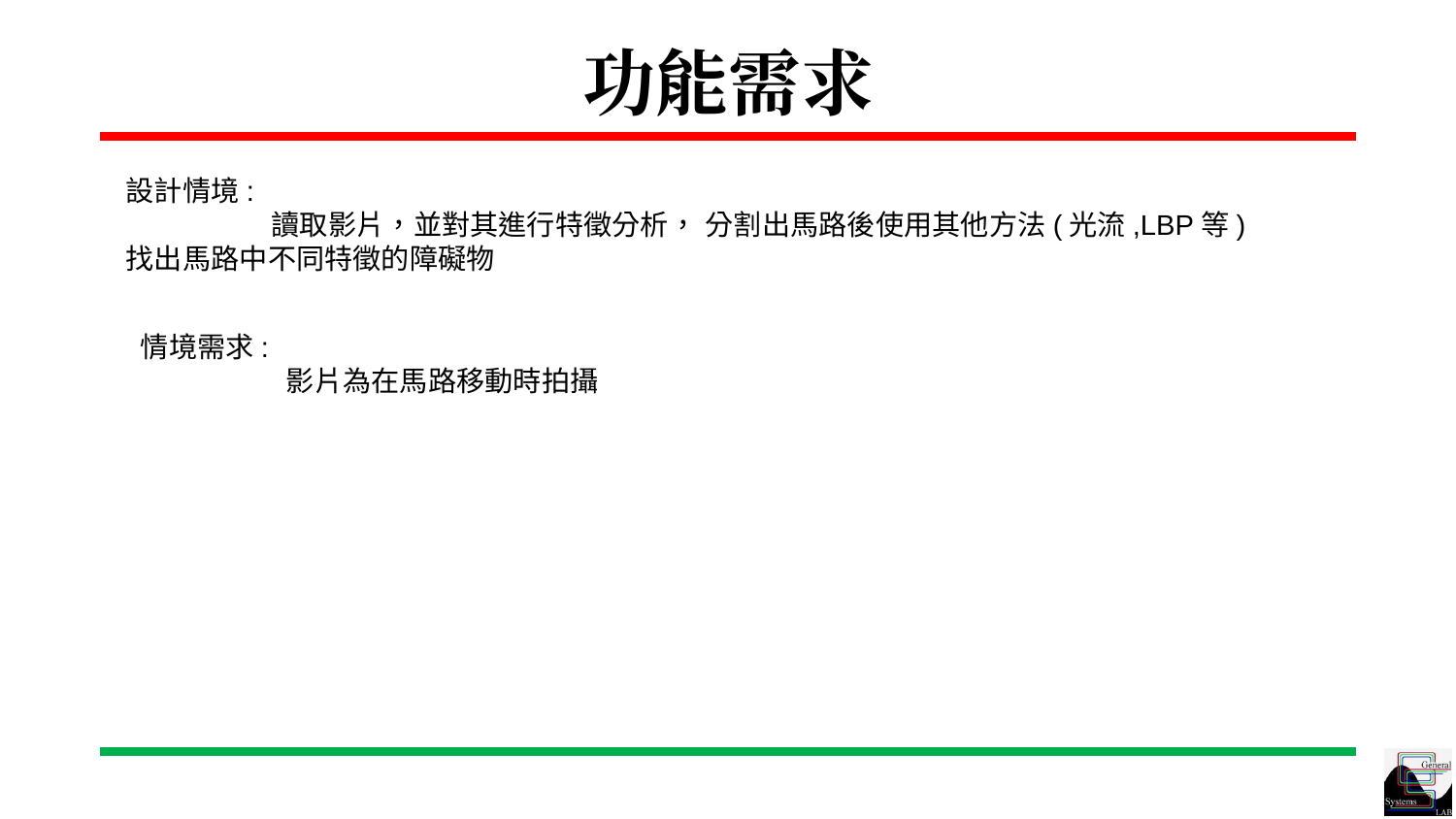

# 功能需求
設計情境:
	讀取影片，並對其進行特徵分析， 分割出馬路後使用其他方法(光流,LBP等)
找出馬路中不同特徵的障礙物
情境需求:
	影片為在馬路移動時拍攝